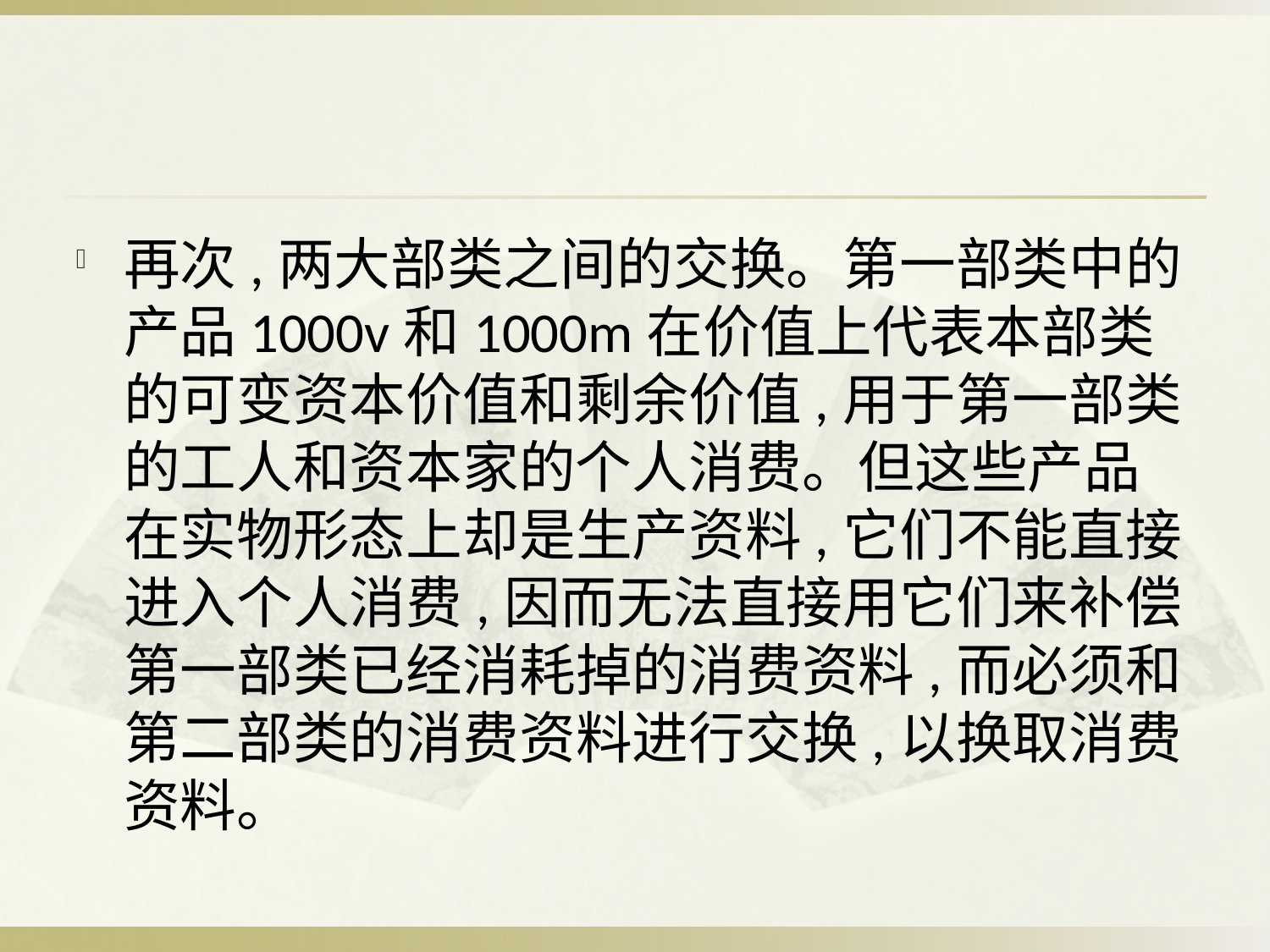

#
再次,两大部类之间的交换。第一部类中的产品1000v和1000m在价值上代表本部类的可变资本价值和剩余价值,用于第一部类的工人和资本家的个人消费。但这些产品在实物形态上却是生产资料,它们不能直接进入个人消费,因而无法直接用它们来补偿第一部类已经消耗掉的消费资料,而必须和第二部类的消费资料进行交换,以换取消费资料。